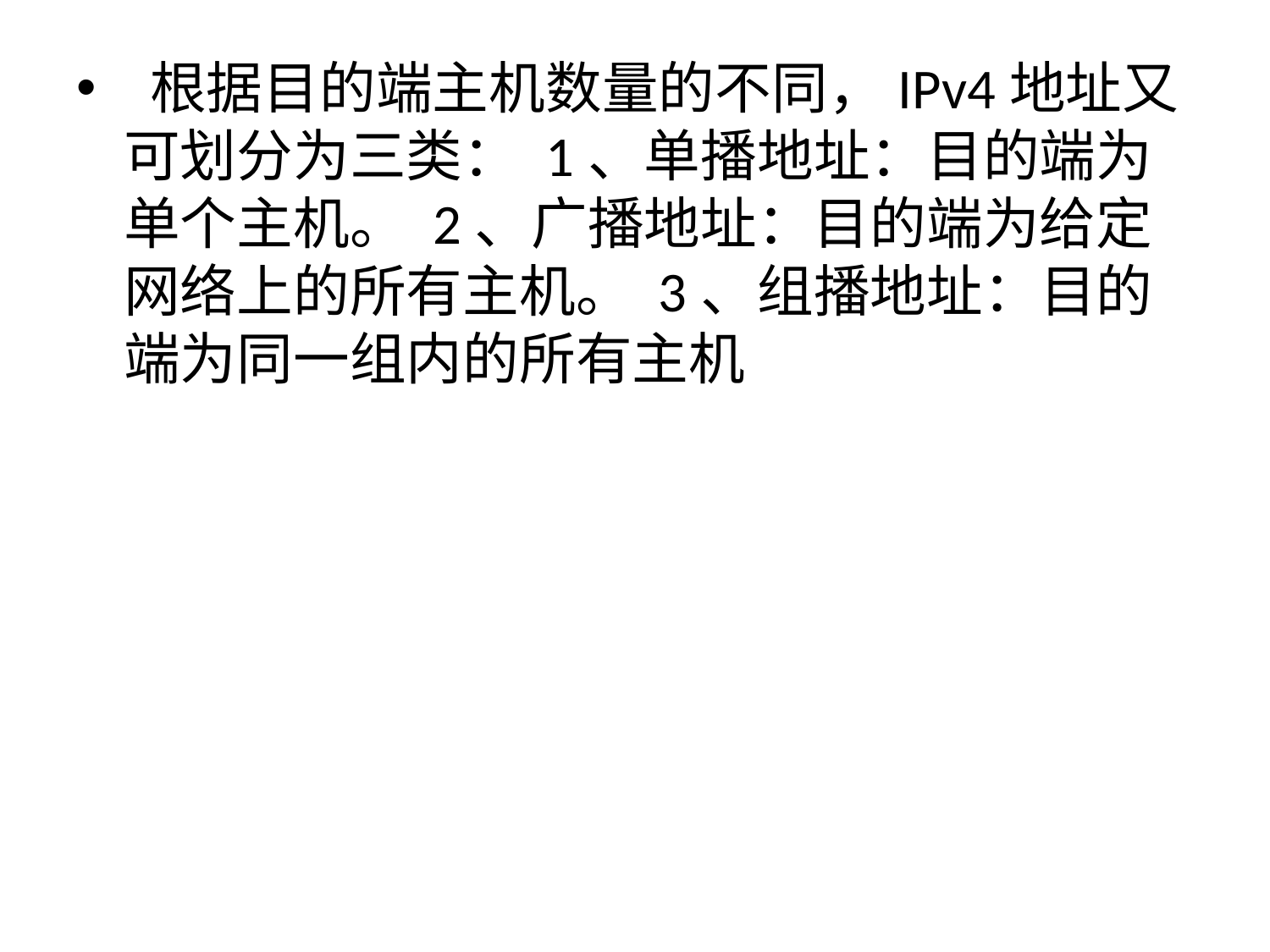

根据目的端主机数量的不同，IPv4地址又可划分为三类： 1、单播地址：目的端为单个主机。 2、广播地址：目的端为给定网络上的所有主机。 3、组播地址：目的端为同一组内的所有主机